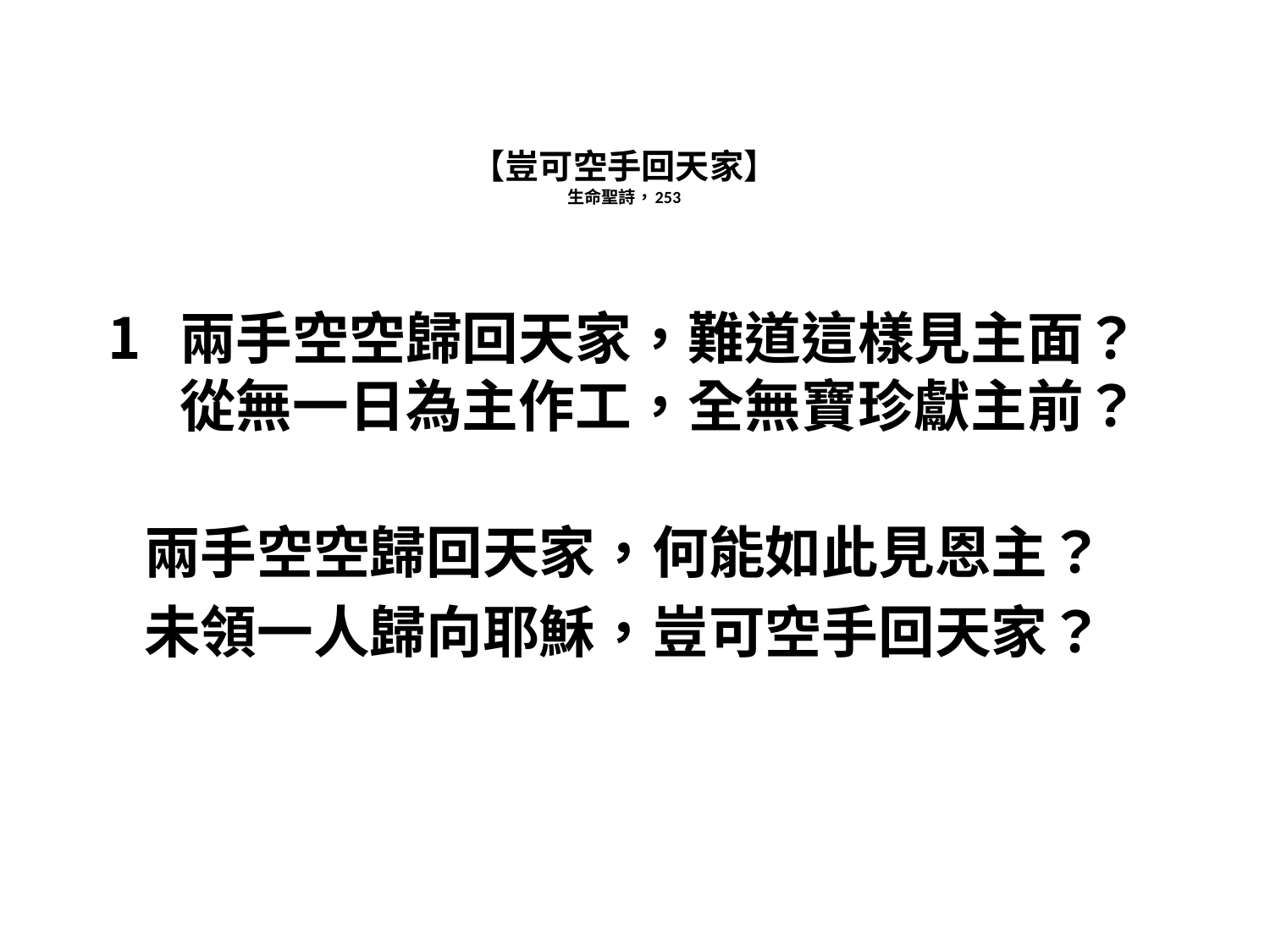

# 【豈可空手回天家】 生命聖詩，253
兩手空空歸回天家，難道這樣見主面？
從無一日為主作工，全無寶珍獻主前？
兩手空空歸回天家，何能如此見恩主？
未領一人歸向耶穌，豈可空手回天家？